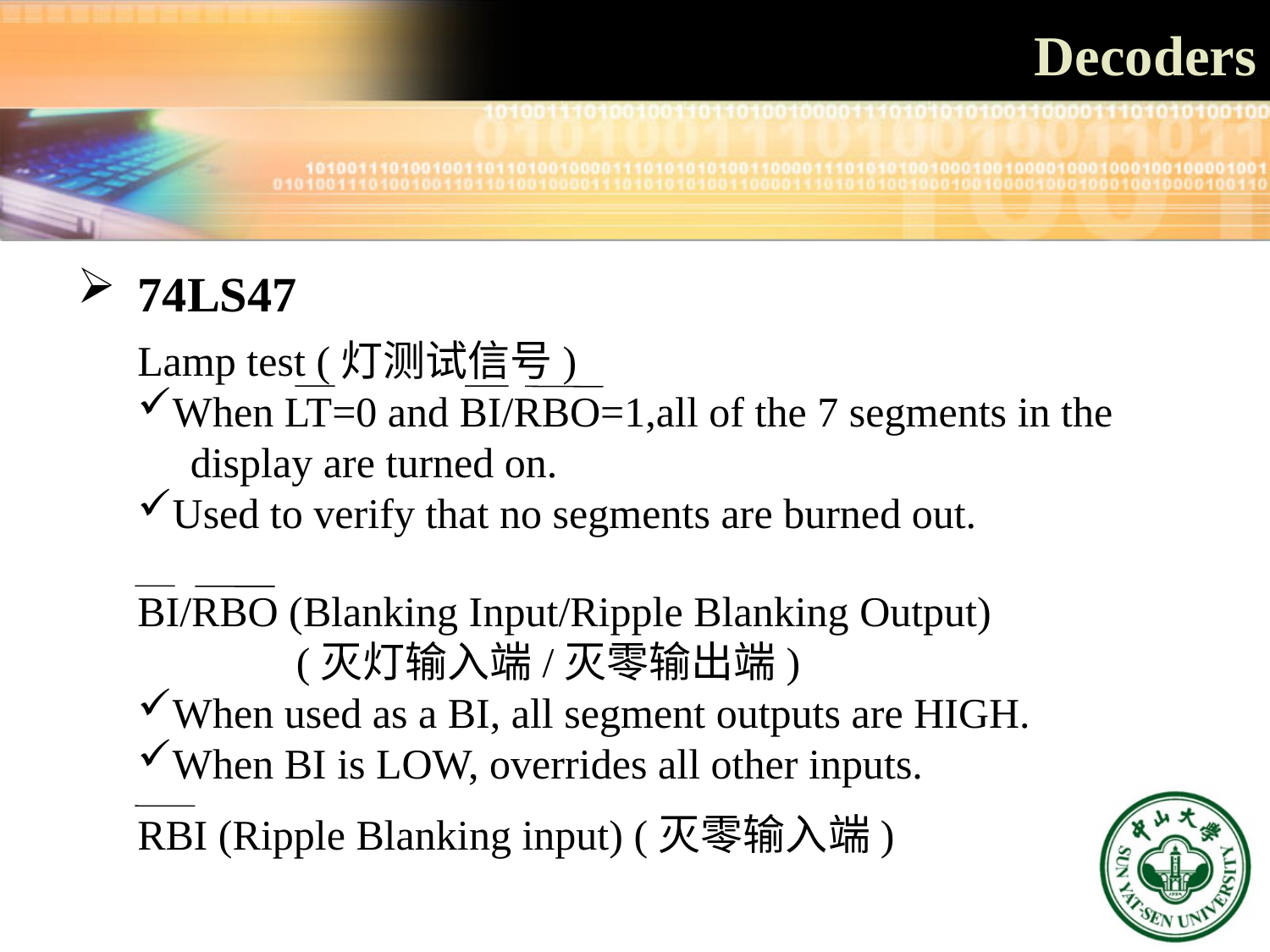

# Decoders
 74LS47
Lamp test (灯测试信号)
When LT=0 and BI/RBO=1,all of the 7 segments in the
     display are turned on.
Used to verify that no segments are burned out.

BI/RBO (Blanking Input/Ripple Blanking Output)
               (灭灯输入端/灭零输出端)
When used as a BI, all segment outputs are HIGH.
When BI is LOW, overrides all other inputs.

RBI (Ripple Blanking input) (灭零输入端)